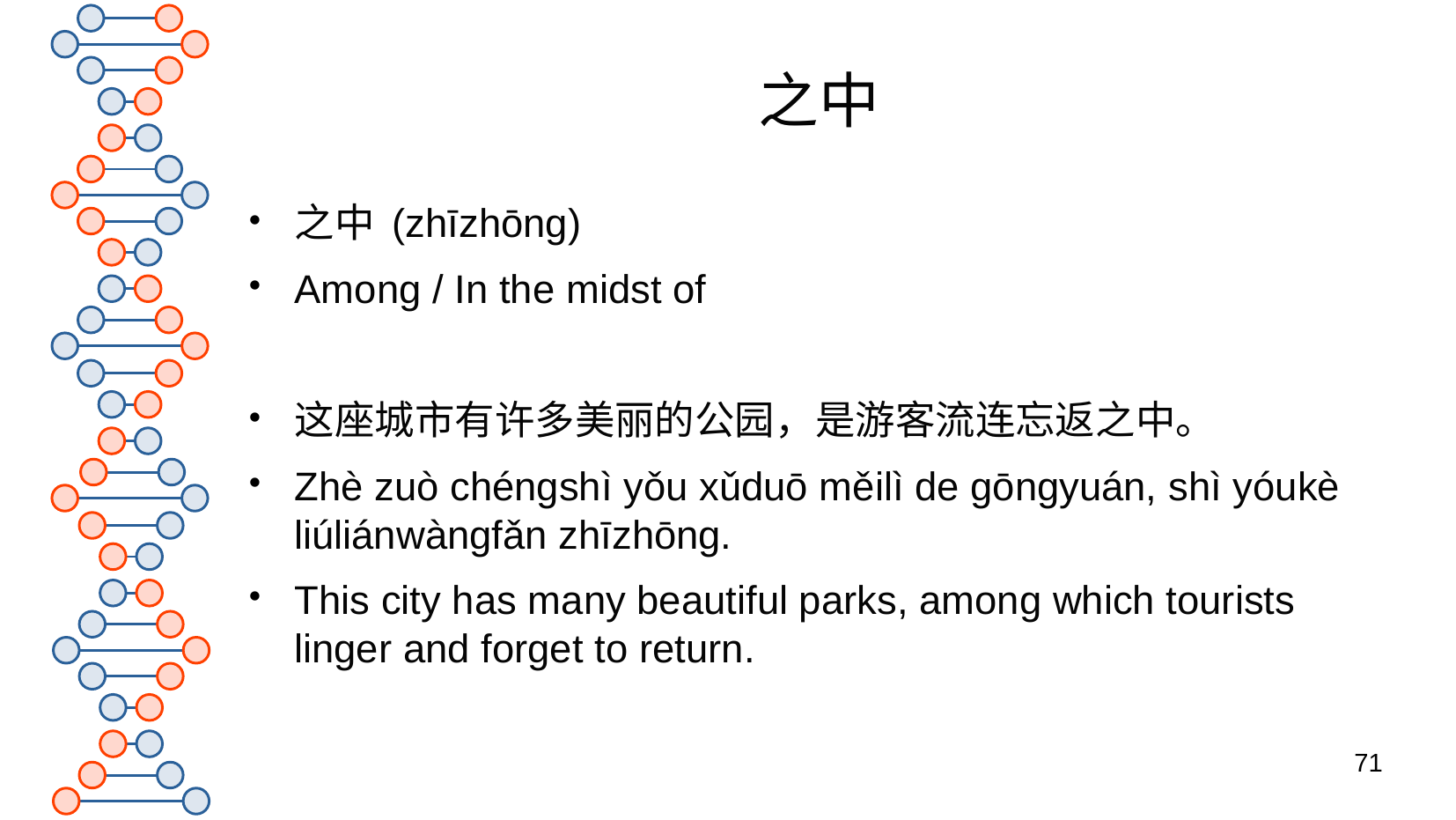

# 之中
之中 (zhīzhōng)
Among / In the midst of

这座城市有许多美丽的公园，是游客流连忘返之中。
Zhè zuò chéngshì yǒu xǔduō měilì de gōngyuán, shì yóukè liúliánwàngfǎn zhīzhōng.
This city has many beautiful parks, among which tourists linger and forget to return.
71